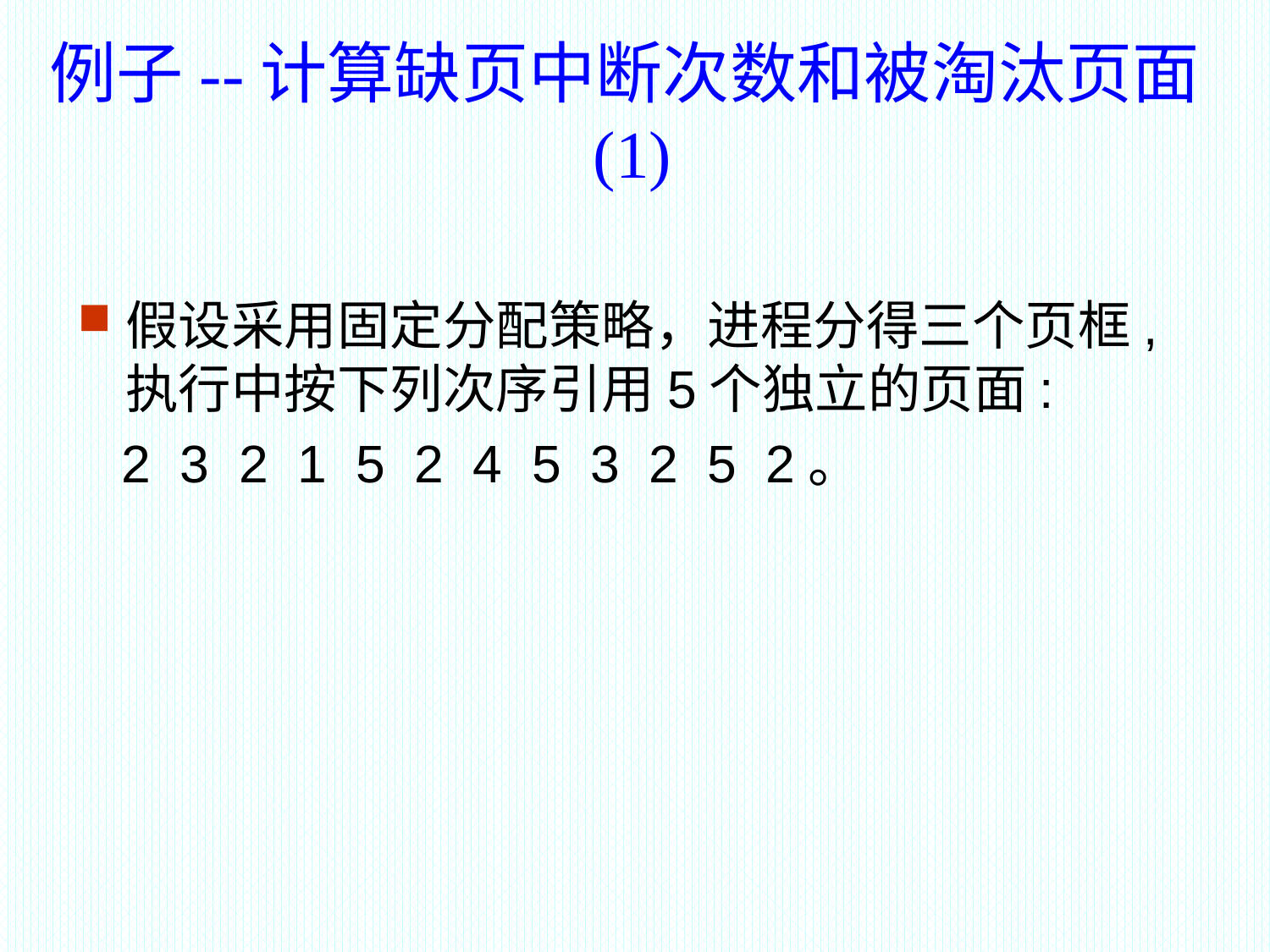

例子--计算缺页中断次数和被淘汰页面(1)
假设采用固定分配策略，进程分得三个页框,执行中按下列次序引用5个独立的页面:
   2  3  2  1  5  2  4  5  3  2  5  2。